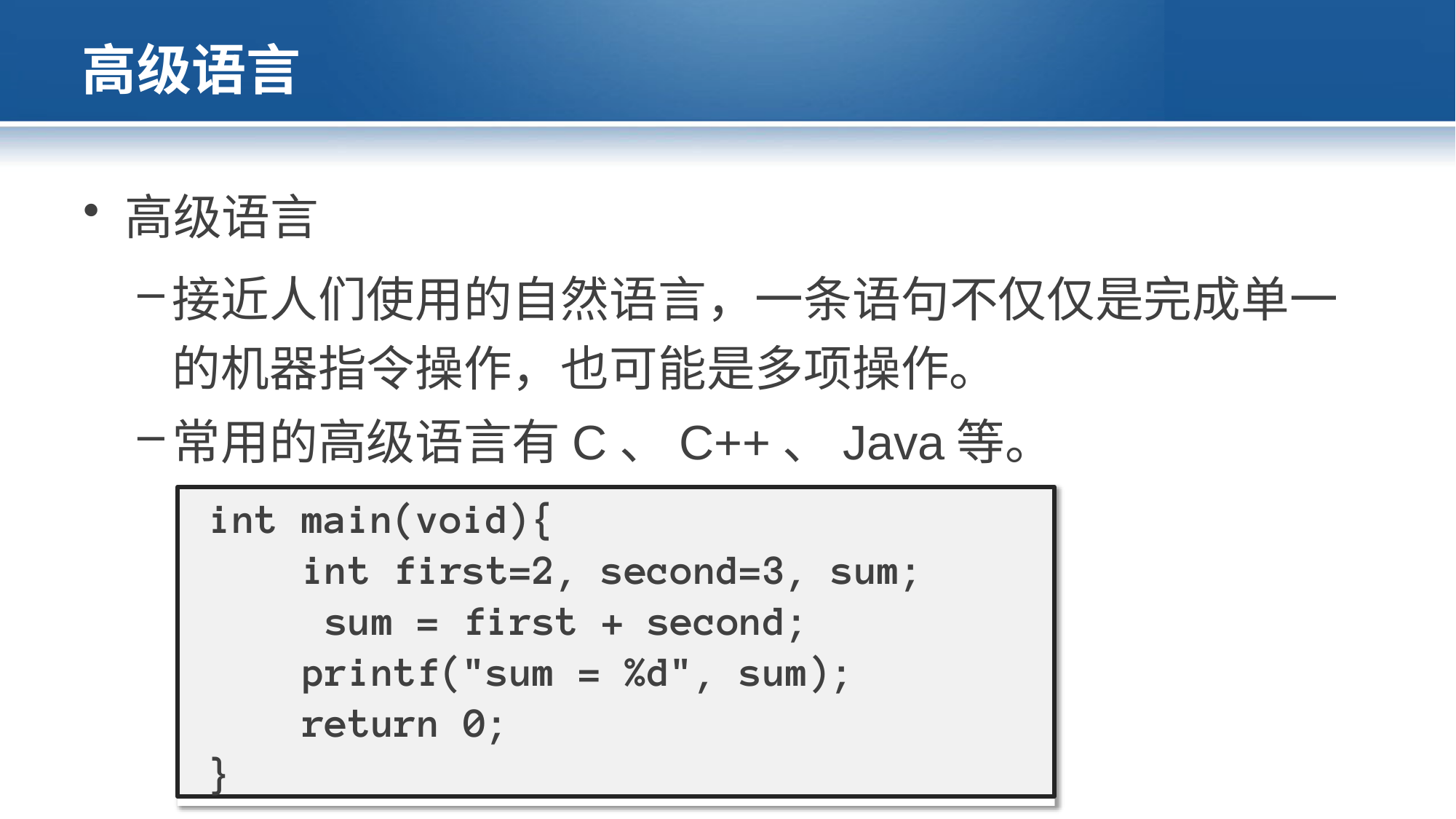

# 高级语言
高级语言
接近人们使用的自然语言，一条语句不仅仅是完成单一 的机器指令操作，也可能是多项操作。
常用的高级语言有C、C++、Java等。

int main(void){
int first=2, second=3, sum;  sum = first + second;  printf("sum = %d", sum);  return 0;
}